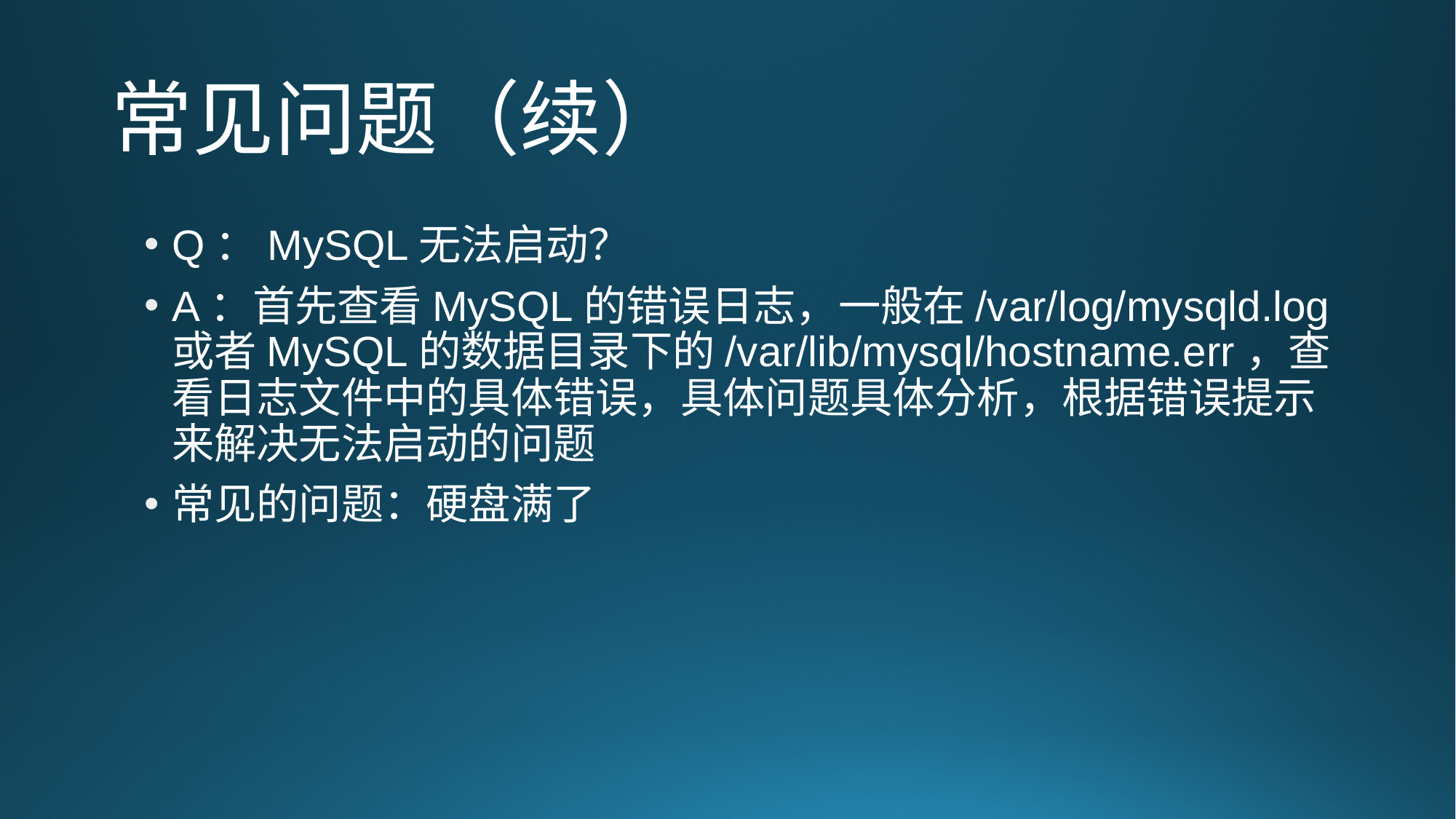

# 常见问题（续）
Q：MySQL无法启动？
A：首先查看MySQL的错误日志，一般在/var/log/mysqld.log或者MySQL的数据目录下的/var/lib/mysql/hostname.err，查看日志文件中的具体错误，具体问题具体分析，根据错误提示来解决无法启动的问题
常见的问题：硬盘满了